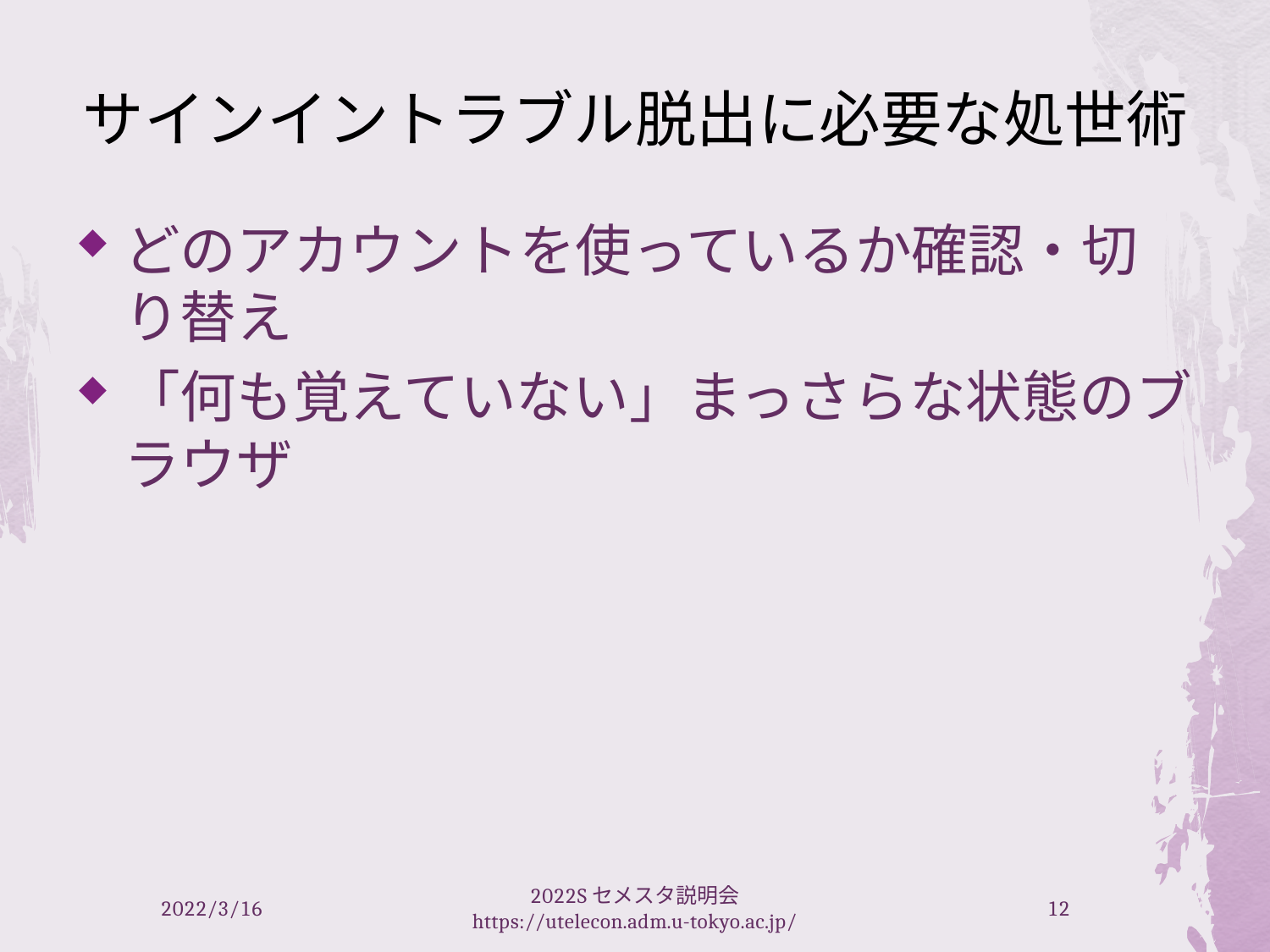

# サインイントラブル脱出に必要な処世術
どのアカウントを使っているか確認・切り替え
「何も覚えていない」まっさらな状態のブラウザ
2022/3/16
2022Sセメスタ説明会 https://utelecon.adm.u-tokyo.ac.jp/
12